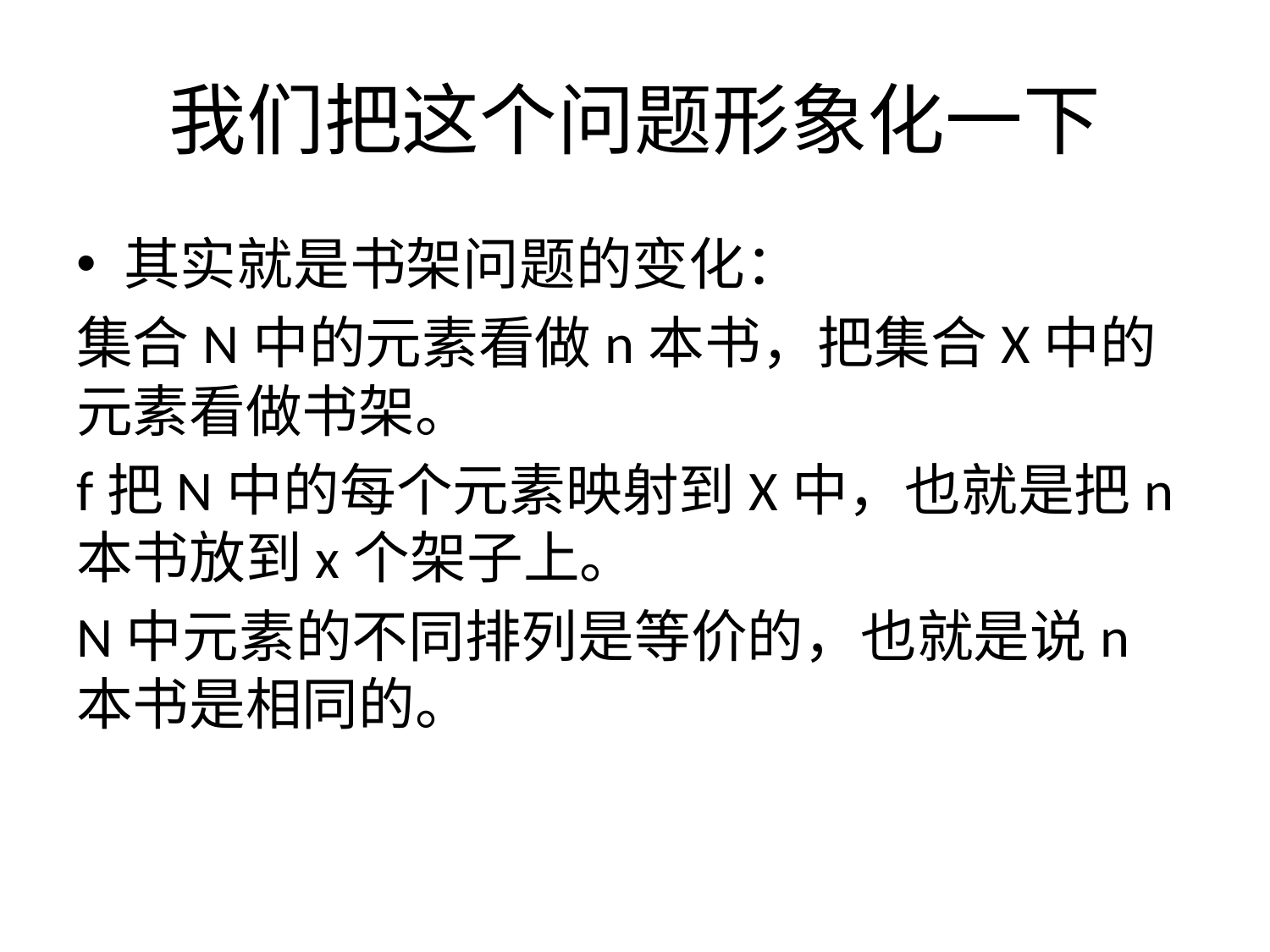

# 我们把这个问题形象化一下
其实就是书架问题的变化：
集合N中的元素看做n本书，把集合X中的元素看做书架。
f把N中的每个元素映射到X中，也就是把n本书放到x个架子上。
N中元素的不同排列是等价的，也就是说n本书是相同的。